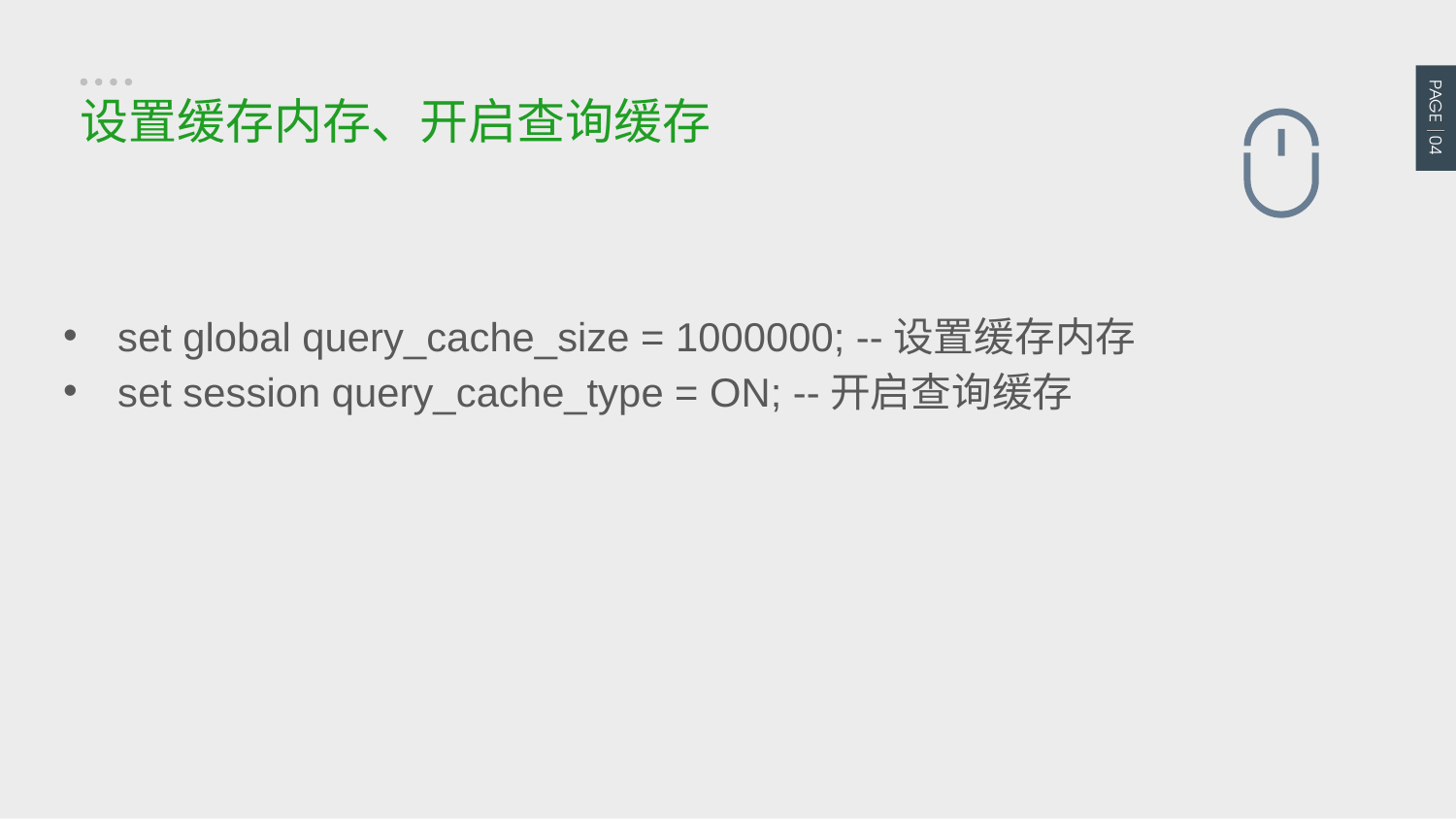

PAGE   04
设置缓存内存、开启查询缓存

set global query_cache_size = 1000000; --设置缓存内存
set session query_cache_type = ON; --开启查询缓存